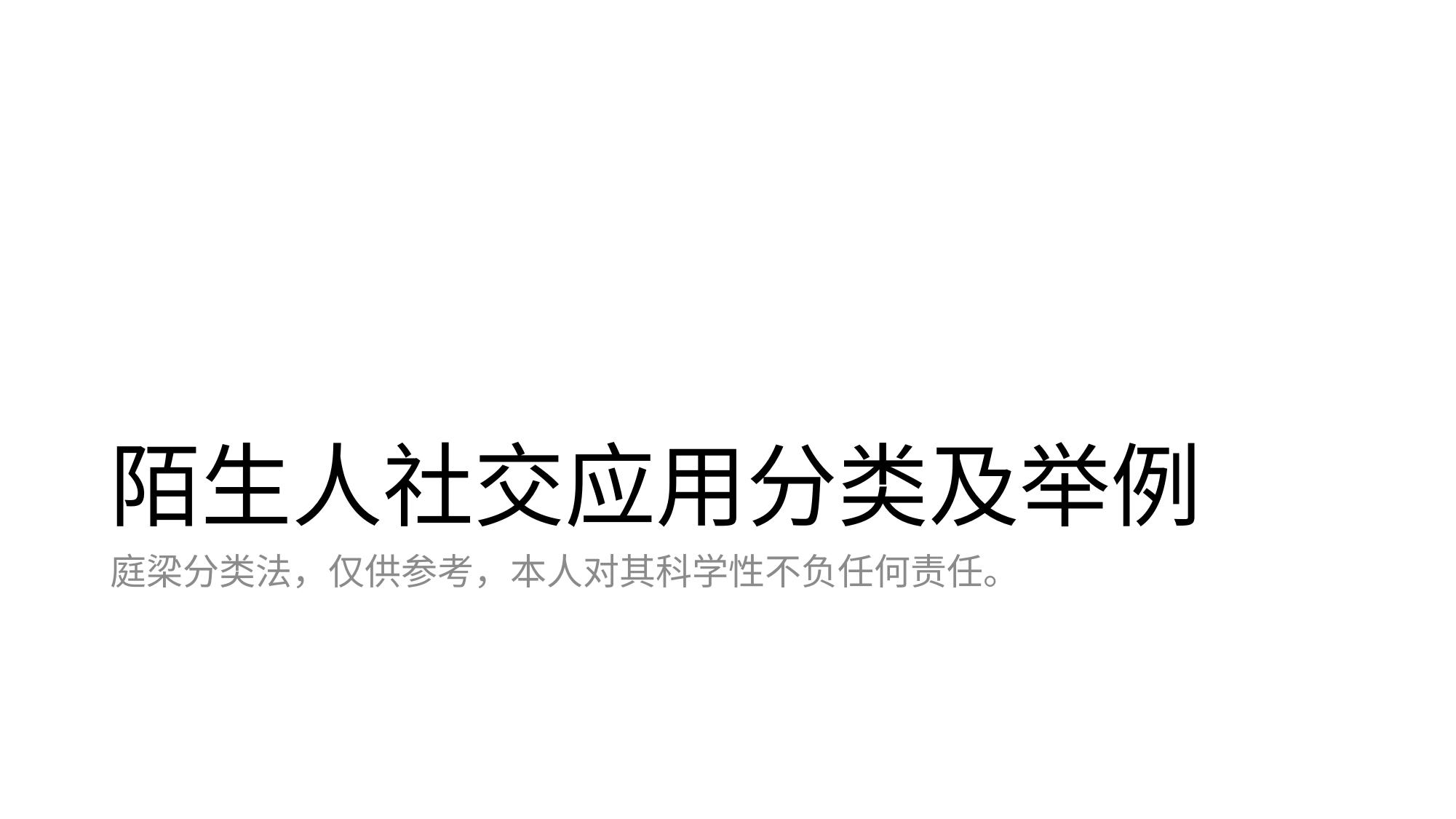

# 陌生人社交应用分类及举例
庭梁分类法，仅供参考，本人对其科学性不负任何责任。